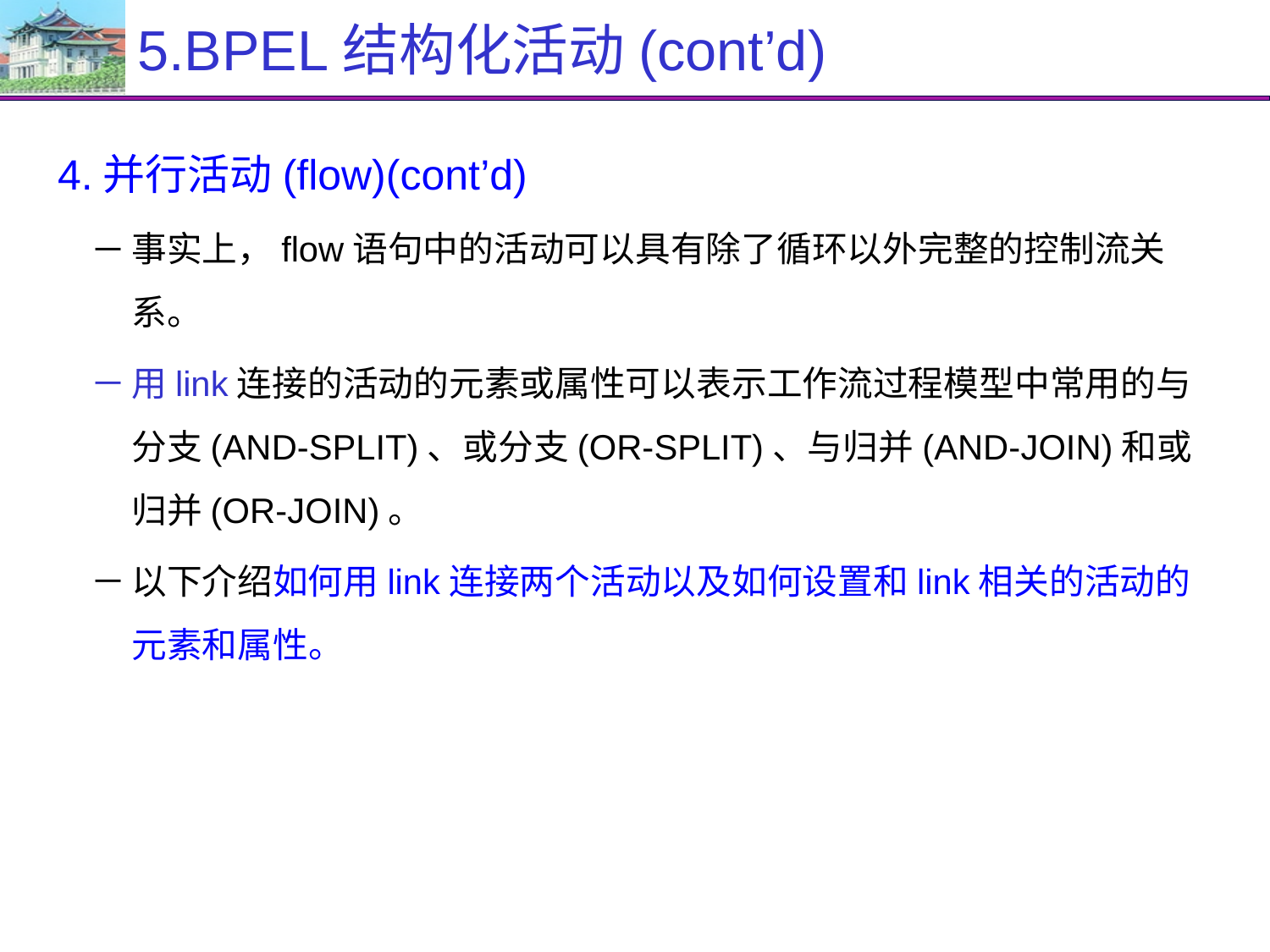

# 5.BPEL结构化活动(cont’d)
4.并行活动(flow)(cont’d)
事实上，flow语句中的活动可以具有除了循环以外完整的控制流关系。
用link连接的活动的元素或属性可以表示工作流过程模型中常用的与分支(AND-SPLIT)、或分支(OR-SPLIT)、与归并(AND-JOIN)和或归并(OR-JOIN)。
以下介绍如何用link连接两个活动以及如何设置和link相关的活动的元素和属性。